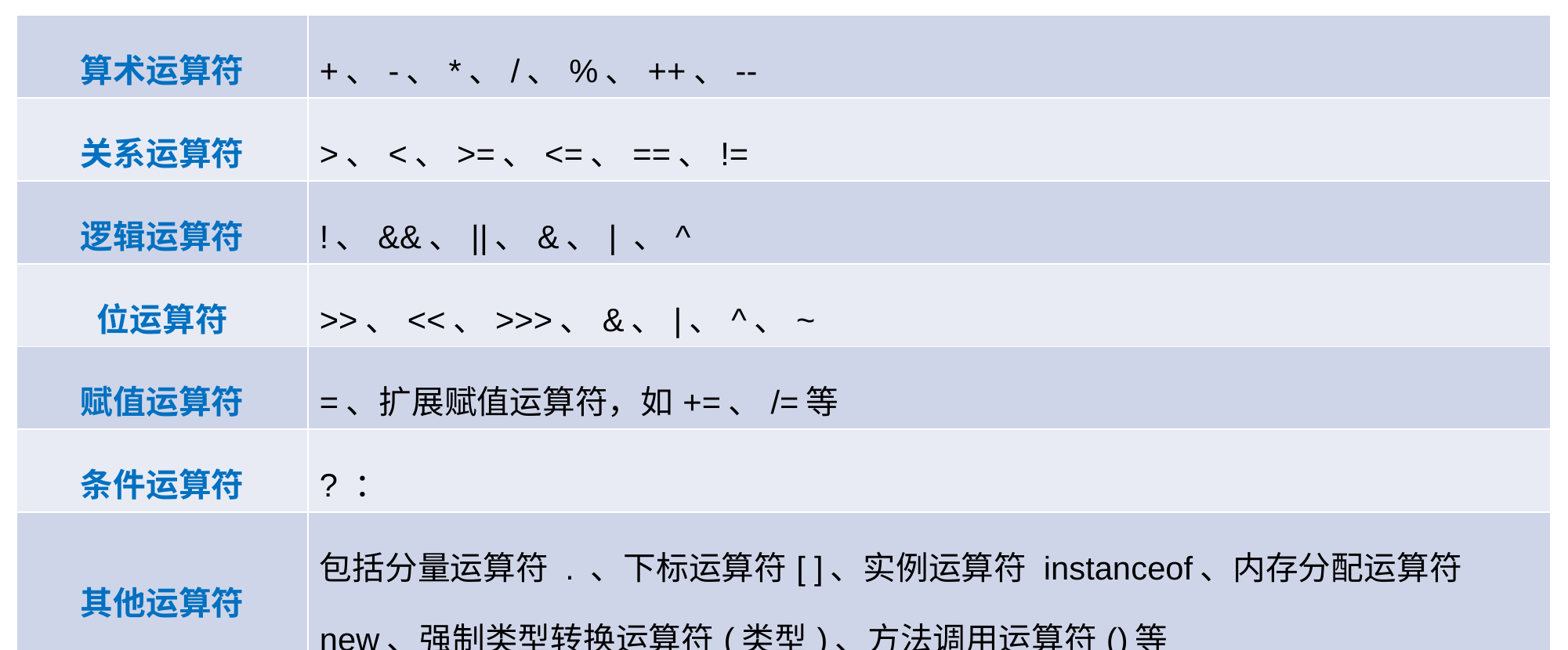

| 算术运算符 | +、-、\*、/、%、++、-- |
| --- | --- |
| 关系运算符 | >、<、>=、<=、==、!= |
| 逻辑运算符 | !、&&、||、&、| 、^ |
| 位运算符 | >>、<<、>>>、&、|、^、~ |
| 赋值运算符 | =、扩展赋值运算符，如+=、/=等 |
| 条件运算符 | ? ： |
| 其他运算符 | 包括分量运算符 . 、下标运算符[ ]、实例运算符 instanceof、内存分配运算符 new、强制类型转换运算符(类型)、方法调用运算符()等 |